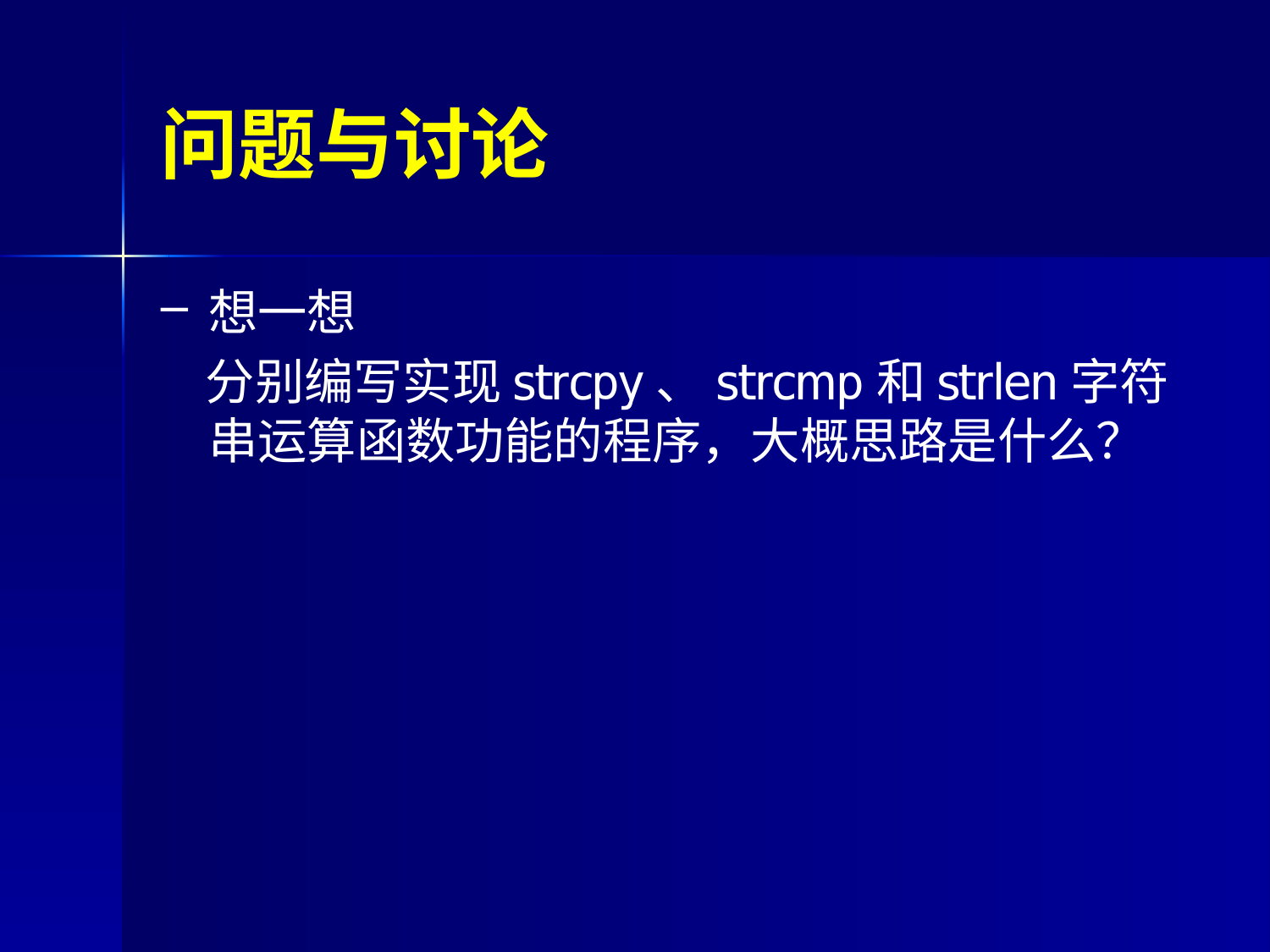

# 问题与讨论
想一想
   分别编写实现strcpy、strcmp和strlen字符串运算函数功能的程序，大概思路是什么？